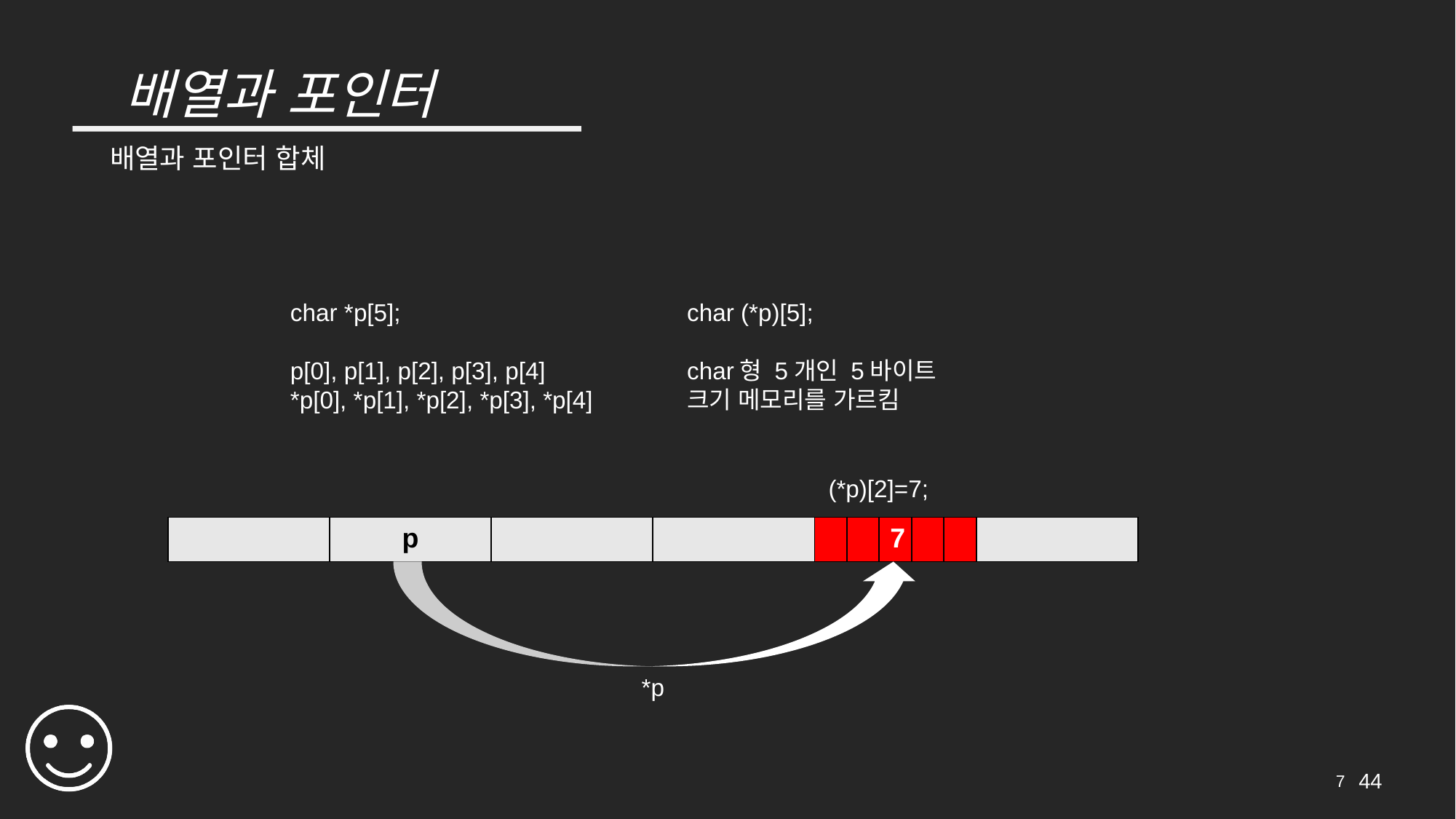

# 배열과 포인터

배열과 포인터 합체
char *p[5];

p[0], p[1], p[2], p[3], p[4]
*p[0], *p[1], *p[2], *p[3], *p[4]

char (*p)[5];

char형 5개인 5바이트
크기 메모리를 가르킴

(*p)[2]=7;
|  | p |  |  |  |  | 7 |  |  |  |
| --- | --- | --- | --- | --- | --- | --- | --- | --- | --- |

*p
7